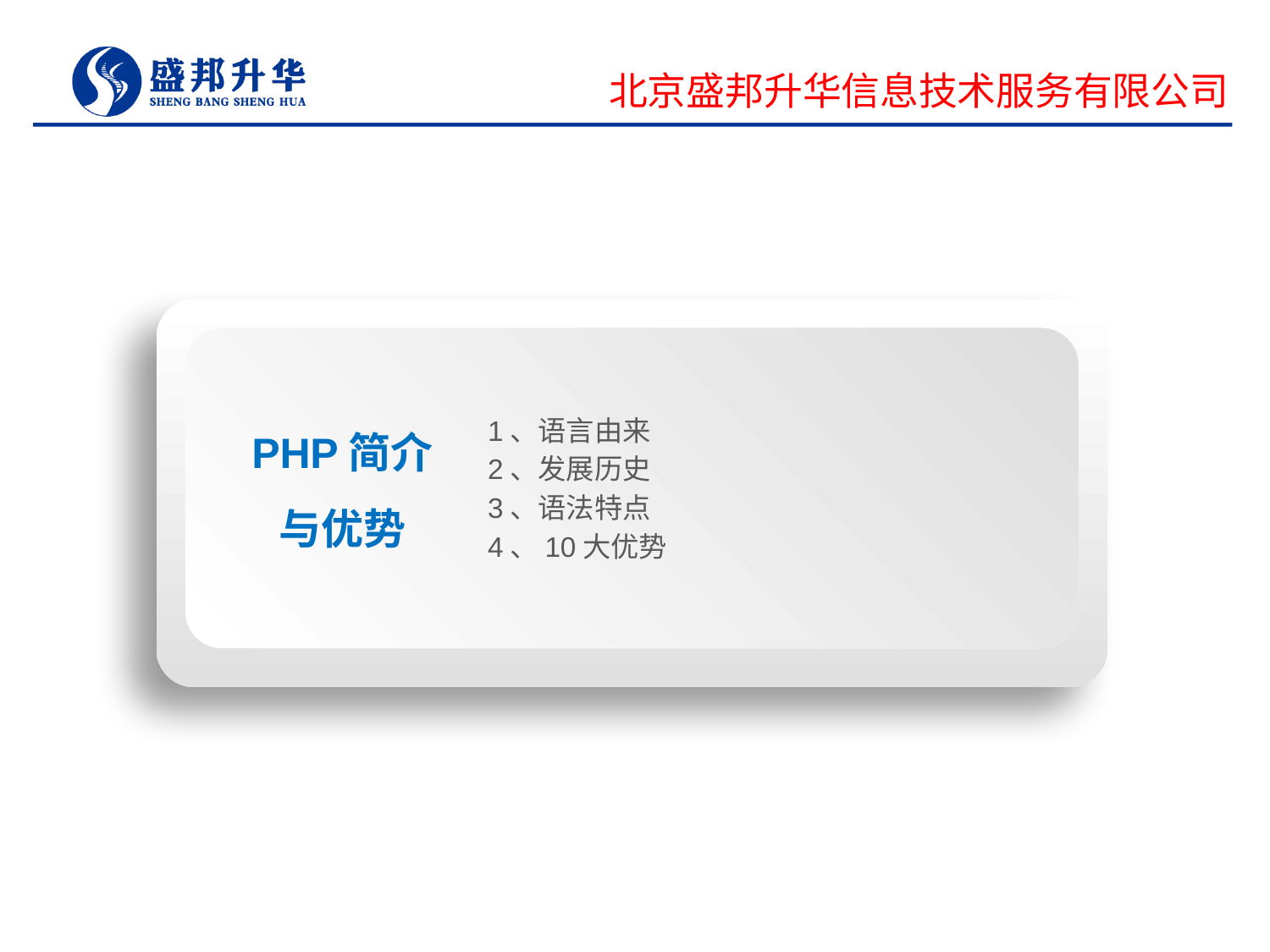

北京盛邦升华信息技术服务有限公司

PHP简介与优势
1、语言由来
2、发展历史
3、语法特点
4、10大优势